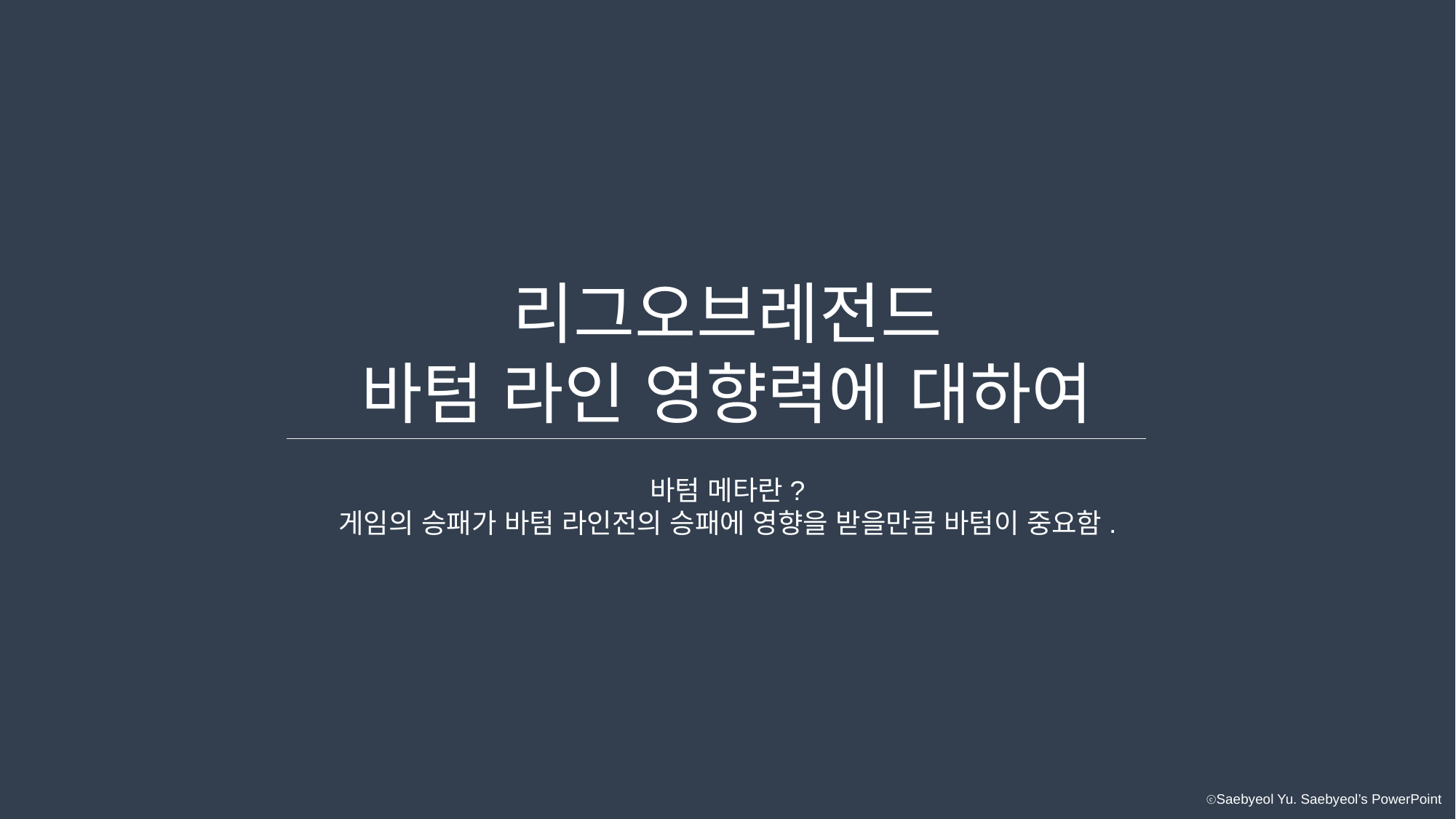

리그오브레전드
바텀 라인 영향력에 대하여
바텀 메타란?
게임의 승패가 바텀 라인전의 승패에 영향을 받을만큼 바텀이 중요함.